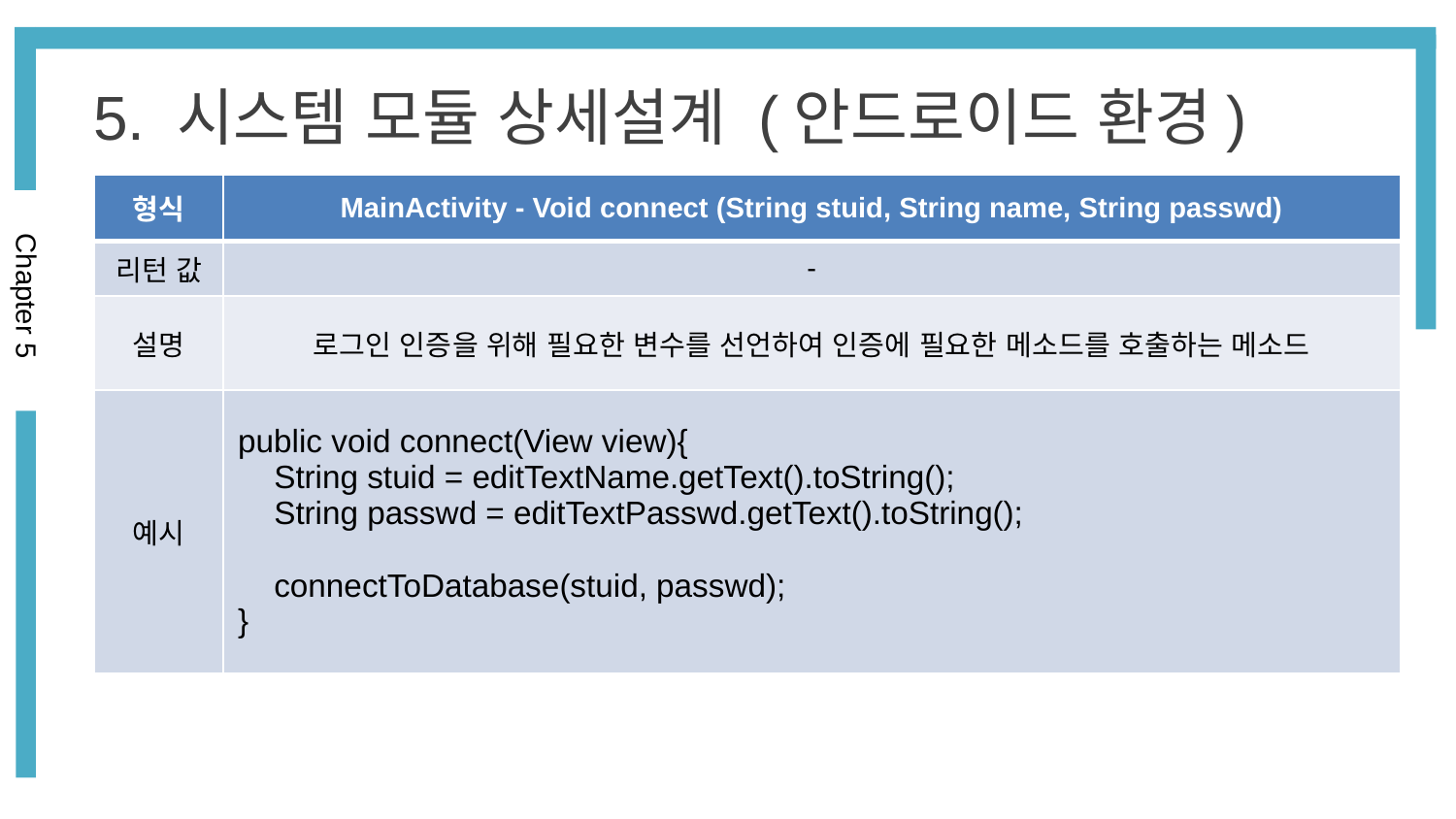

5. 시스템 모듈 상세설계 (안드로이드 환경)

| 형식 | MainActivity - Void connect (String stuid, String name, String passwd) |
| --- | --- |
| 리턴 값 | - |
| 설명 | 로그인 인증을 위해 필요한 변수를 선언하여 인증에 필요한 메소드를 호출하는 메소드 |
| 예시 | public void connect(View view){ String stuid = editTextName.getText().toString(); String passwd = editTextPasswd.getText().toString(); connectToDatabase(stuid, passwd); } |
Chapter 5